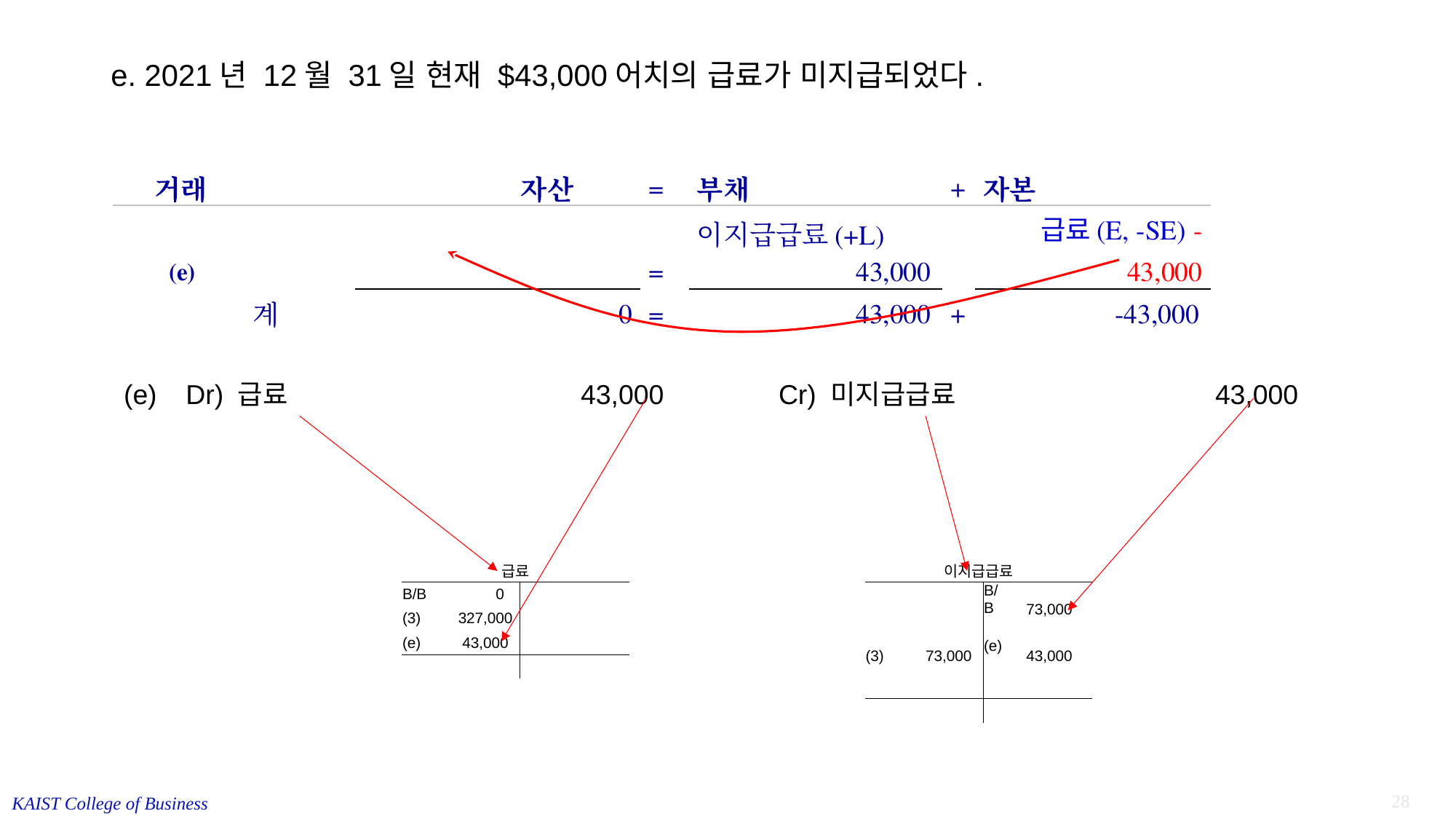

# e. 2021년 12월 31일 현재 $43,000어치의 급료가 미지급되었다.
|  |  |  |  |  |  |  |  |  |  |  |  |  |  |  |
| --- | --- | --- | --- | --- | --- | --- | --- | --- | --- | --- | --- | --- | --- | --- |
| 거래 |  |  |  |  |  | 자산 |  |  | = | 부채 | + | 자본 |  |  |
| (e) |  |  |  |  |  |  |  |  | = | 이지급급료(+L) 43,000 |  | 급료(E, -SE) -43,000 |  |  |
|  |  |  |  | 계 | 0 |  |  |  | = | 43,000 | + | -43,000 |  |  |
|  |  |  |  |  |  |  |  |  |  |  |  |  |  |  |

(e)	 Dr) 급료	   	43,000      		Cr) 미지급급료			43,000
| 급료 |  |  |  |
| --- | --- | --- | --- |
| B/B | 0 |  |  |
| (3) | 327,000 |  |  |
| (e) | 43,000 |  |  |
|  |  |  |  |
| 이지급급료 |  |  |  |
| --- | --- | --- | --- |
|  |  | B/B | 73,000 |
| (3) | 73,000 | (e) | 43,000 |
|  |  |  |  |
|  |  |  |  |